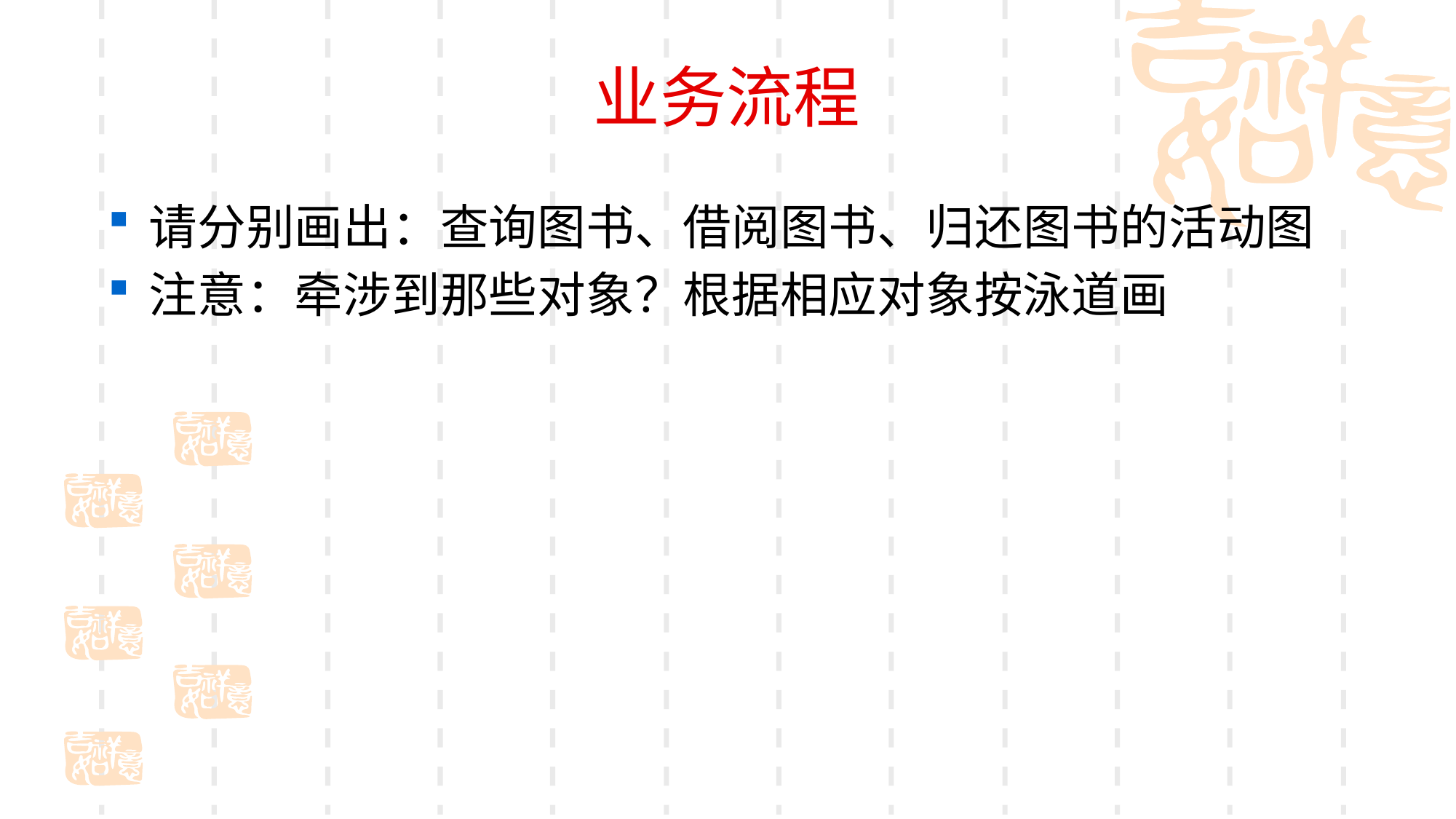

# 业务流程
请分别画出：查询图书、借阅图书、归还图书的活动图
注意：牵涉到那些对象？根据相应对象按泳道画